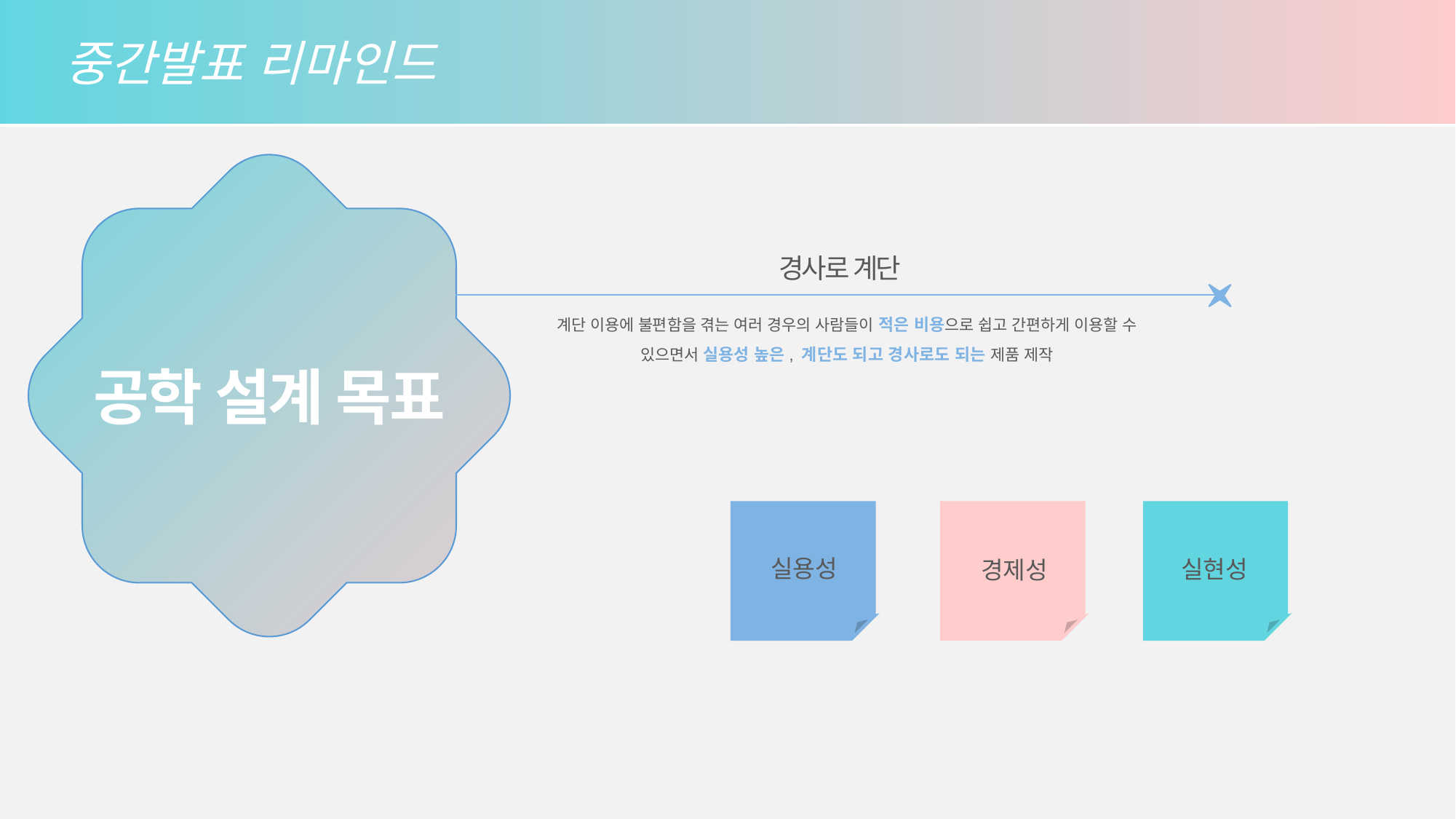

중간발표 리마인드

경사로 계단

계단 이용에 불편함을 겪는 여러 경우의 사람들이 적은 비용으로 쉽고 간편하게 이용할 수 있으면서 실용성 높은, 계단도 되고 경사로도 되는 제품 제작
공학 설계 목표

실현성

실용성

경제성